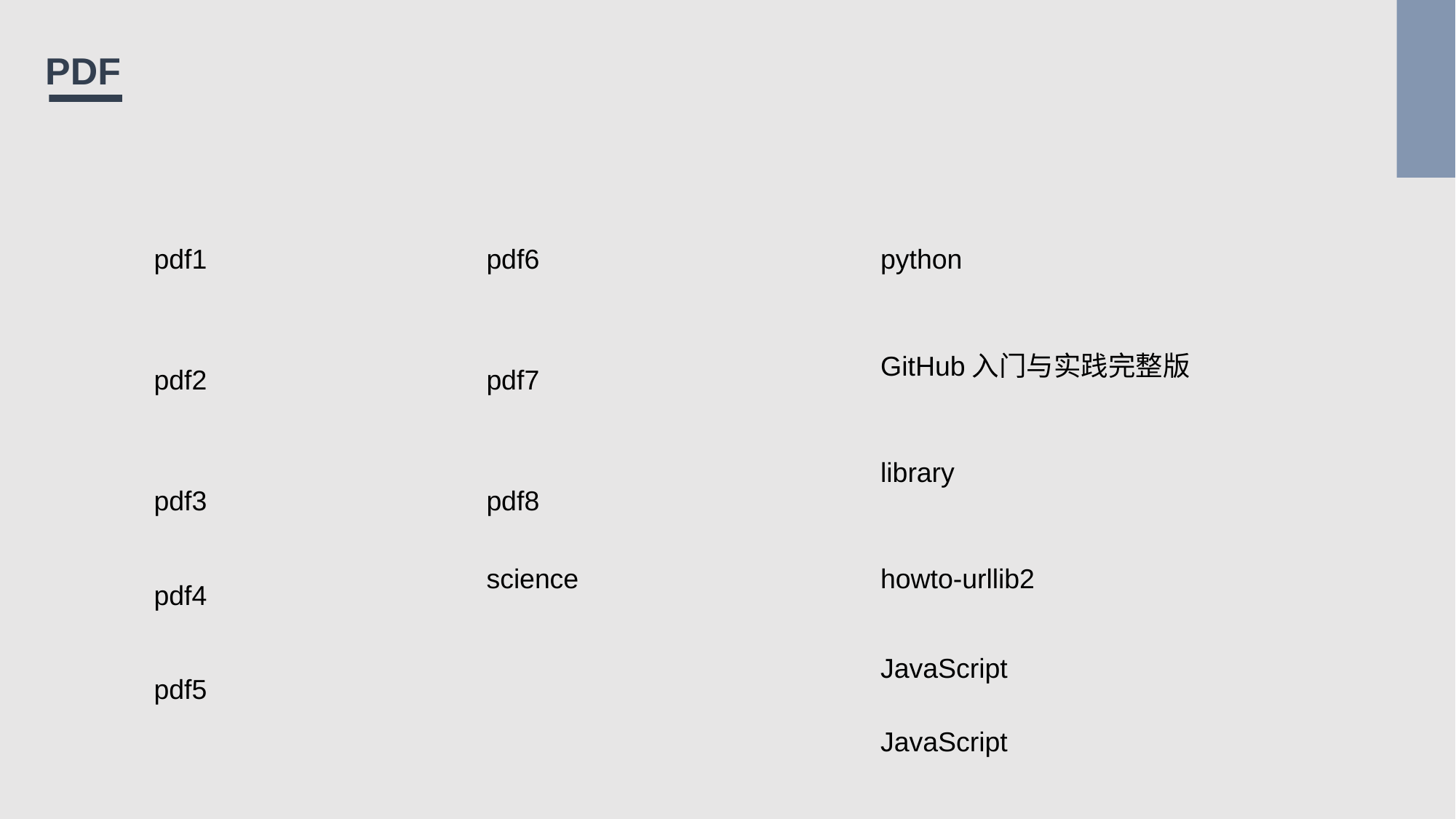

# PDF
pdf1
pdf6
python
GitHub入门与实践完整版
pdf7
pdf2
library
pdf3
pdf8
science
howto-urllib2
pdf4
JavaScript
pdf5
JavaScript